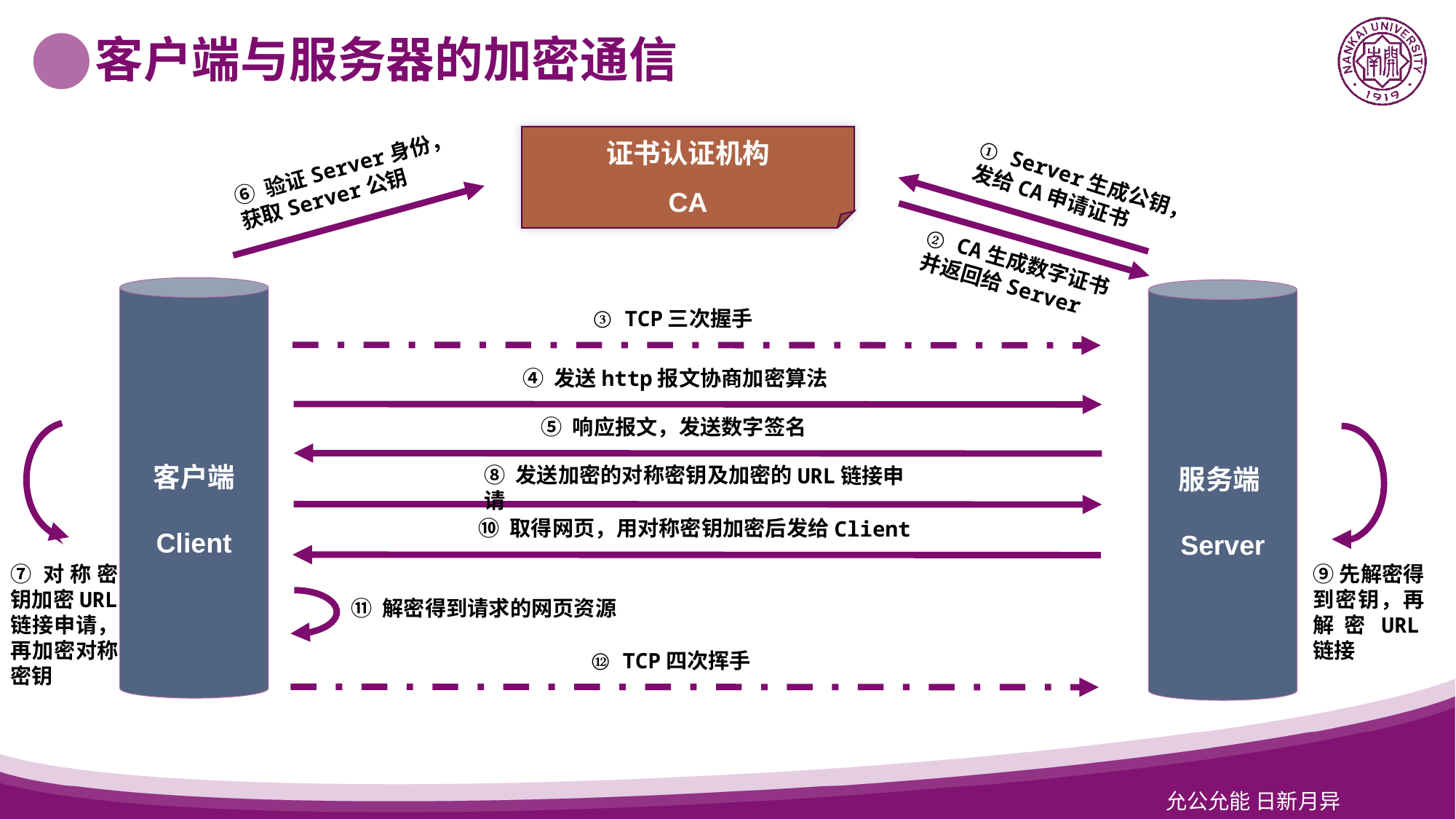

选中图片Delete，点击中间图标即可插入新图片

客户端与服务器的加密通信
证书认证机构
CA
⑥ 验证Server身份，获取Server公钥
① Server生成公钥，
发给CA申请证书
② CA生成数字证书并返回给Server
客户端
Client
服务端Server
③ TCP三次握手
④ 发送http报文协商加密算法
⑤ 响应报文，发送数字签名

⑦对称密钥加密URL链接申请，再加密对称密钥
⑨先解密得到密钥，再解密URL链接

⑧ 发送加密的对称密钥及加密的URL链接申请
⑩ 取得网页，用对称密钥加密后发给Client

⑪ 解密得到请求的网页资源
⑫ TCP四次挥手